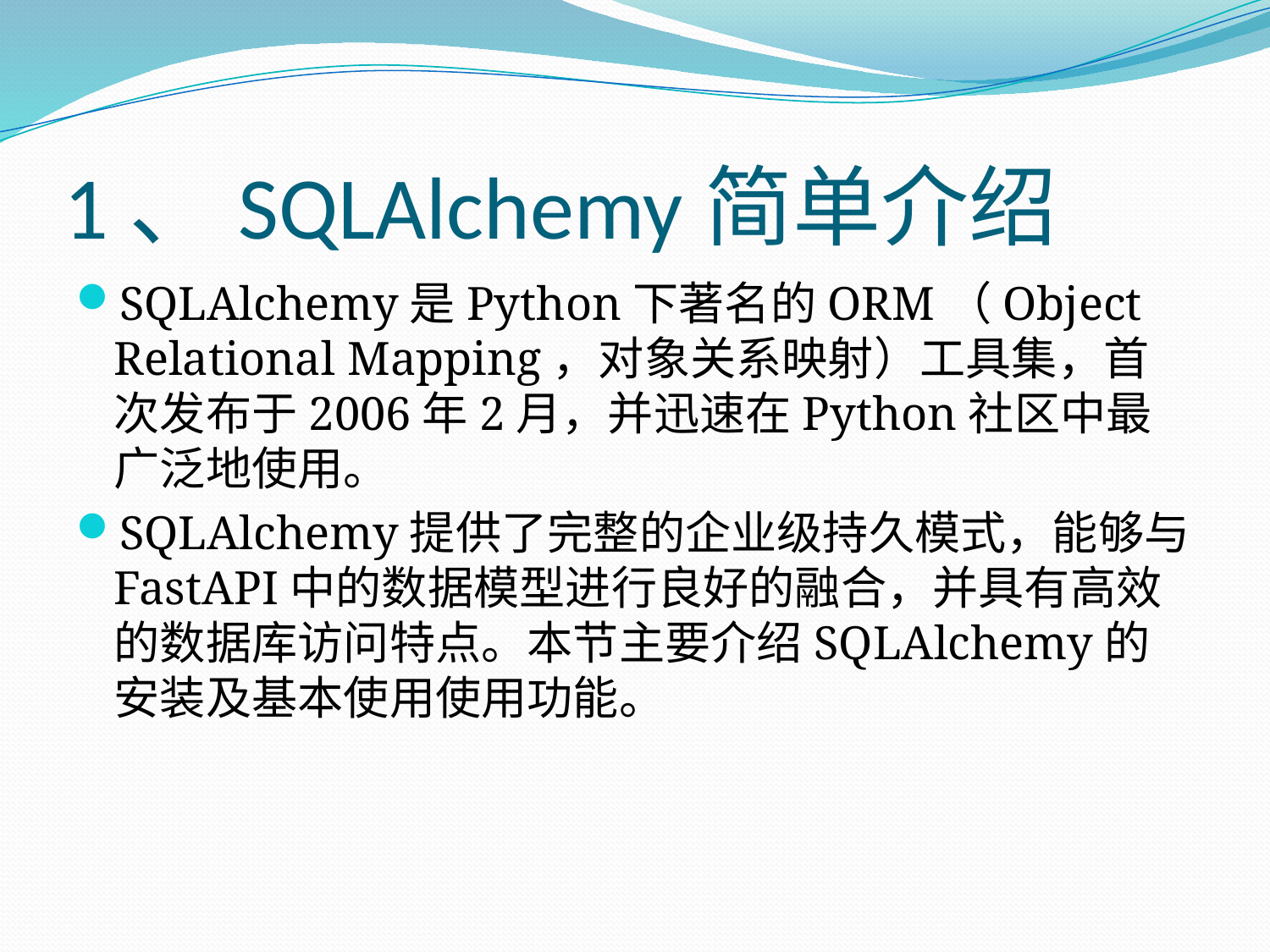

# 1、SQLAlchemy简单介绍
SQLAlchemy是Python下著名的ORM（Object Relational Mapping，对象关系映射）工具集，首次发布于2006年2月，并迅速在Python社区中最广泛地使用。
SQLAlchemy提供了完整的企业级持久模式，能够与FastAPI中的数据模型进行良好的融合，并具有高效的数据库访问特点。本节主要介绍SQLAlchemy的安装及基本使用使用功能。